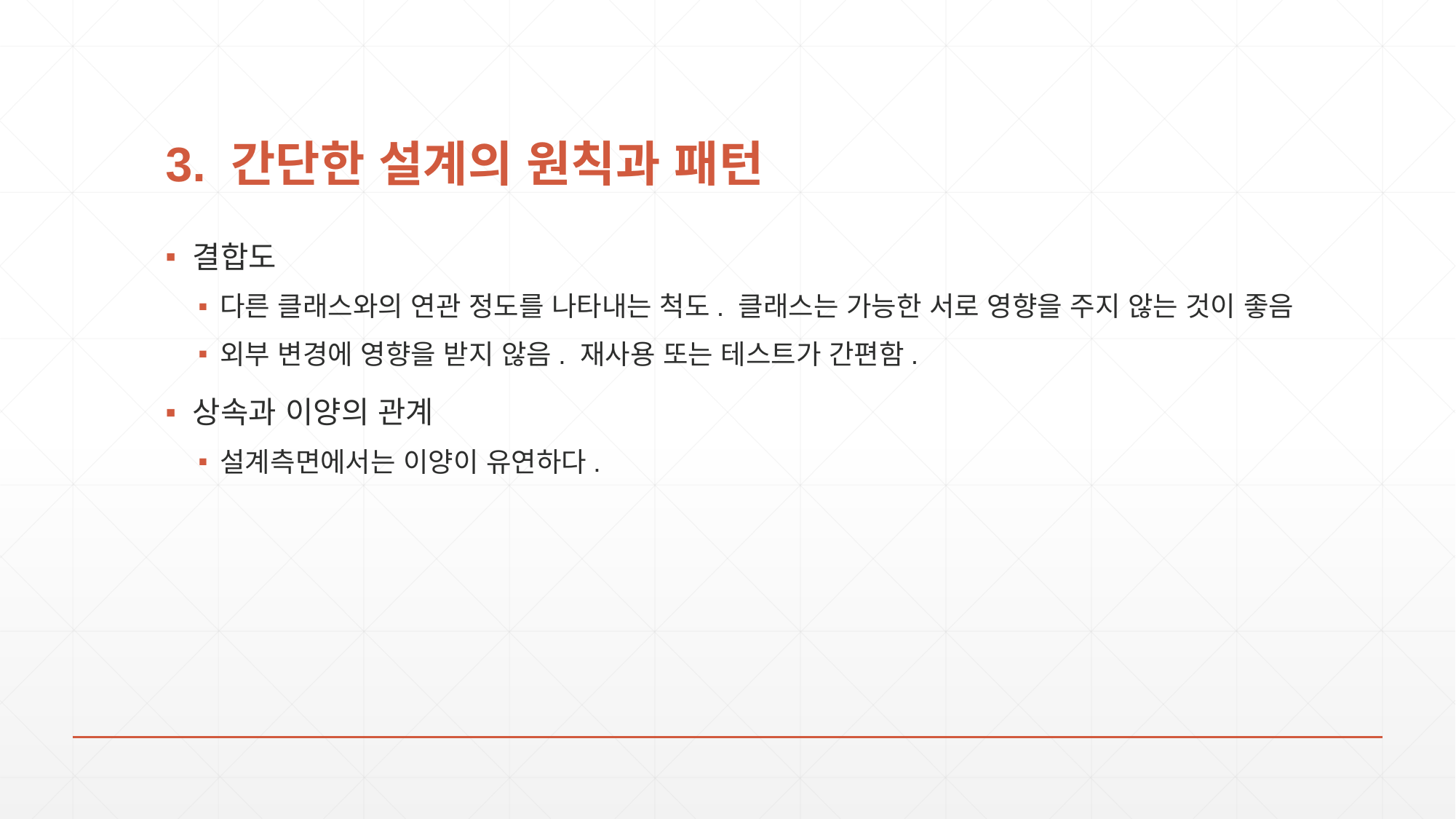

# 3. 간단한 설계의 원칙과 패턴
결합도
다른 클래스와의 연관 정도를 나타내는 척도. 클래스는 가능한 서로 영향을 주지 않는 것이 좋음
외부 변경에 영향을 받지 않음. 재사용 또는 테스트가 간편함.
상속과 이양의 관계
설계측면에서는 이양이 유연하다.